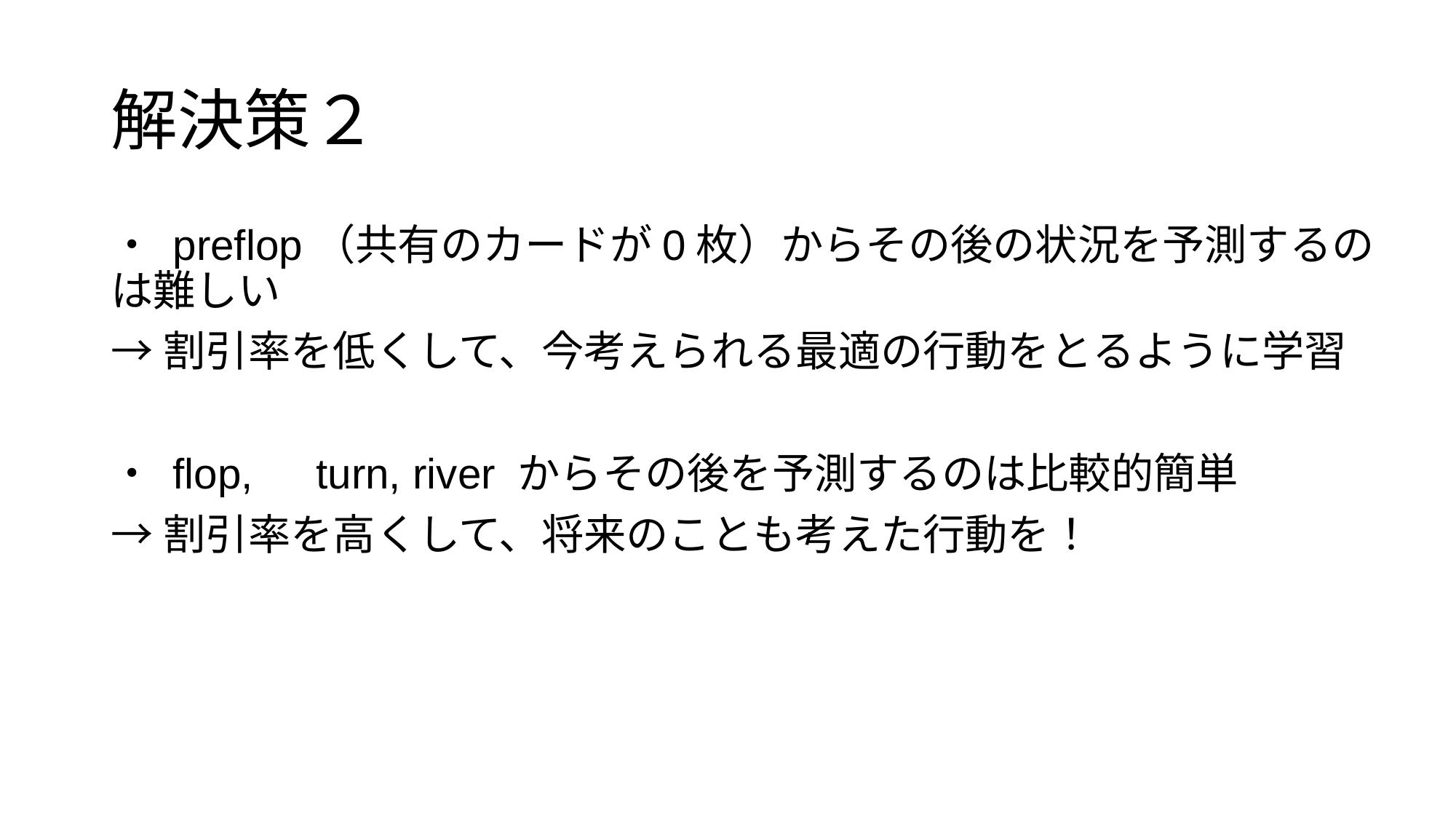

# 解決策２
・ preflop（共有のカードが0枚）からその後の状況を予測するのは難しい
→割引率を低くして、今考えられる最適の行動をとるように学習

・ flop,　turn, river からその後を予測するのは比較的簡単
→割引率を高くして、将来のことも考えた行動を！